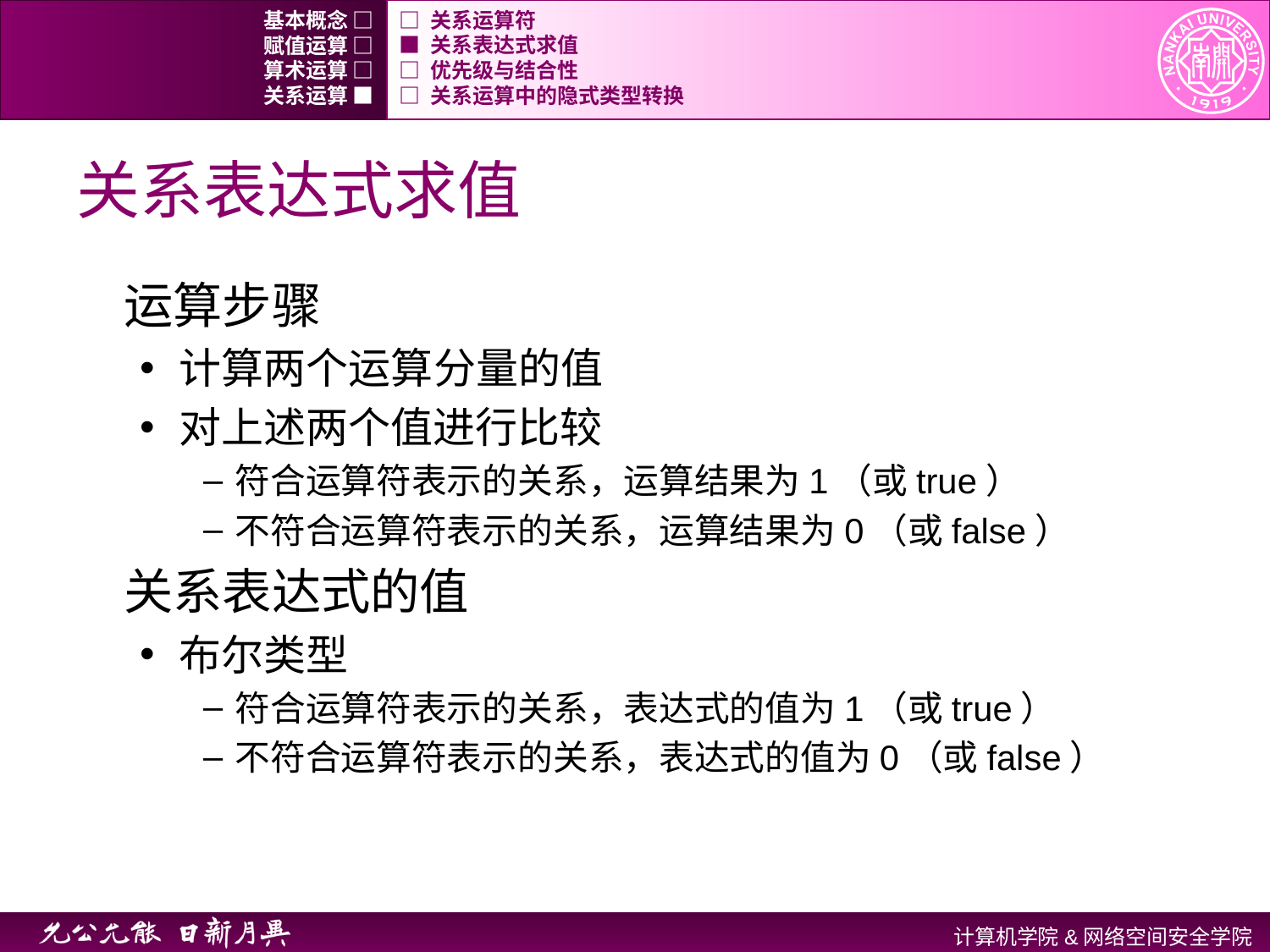

基本概念 □
□ 关系运算符
赋值运算 □
■ 关系表达式求值
算术运算 □
□ 优先级与结合性
关系运算 ■
□ 关系运算中的隐式类型转换

# 关系表达式求值
运算步骤
计算两个运算分量的值
对上述两个值进行比较
符合运算符表示的关系，运算结果为1（或true）
不符合运算符表示的关系，运算结果为0（或false）
关系表达式的值
布尔类型
符合运算符表示的关系，表达式的值为1（或true）
不符合运算符表示的关系，表达式的值为0（或false）